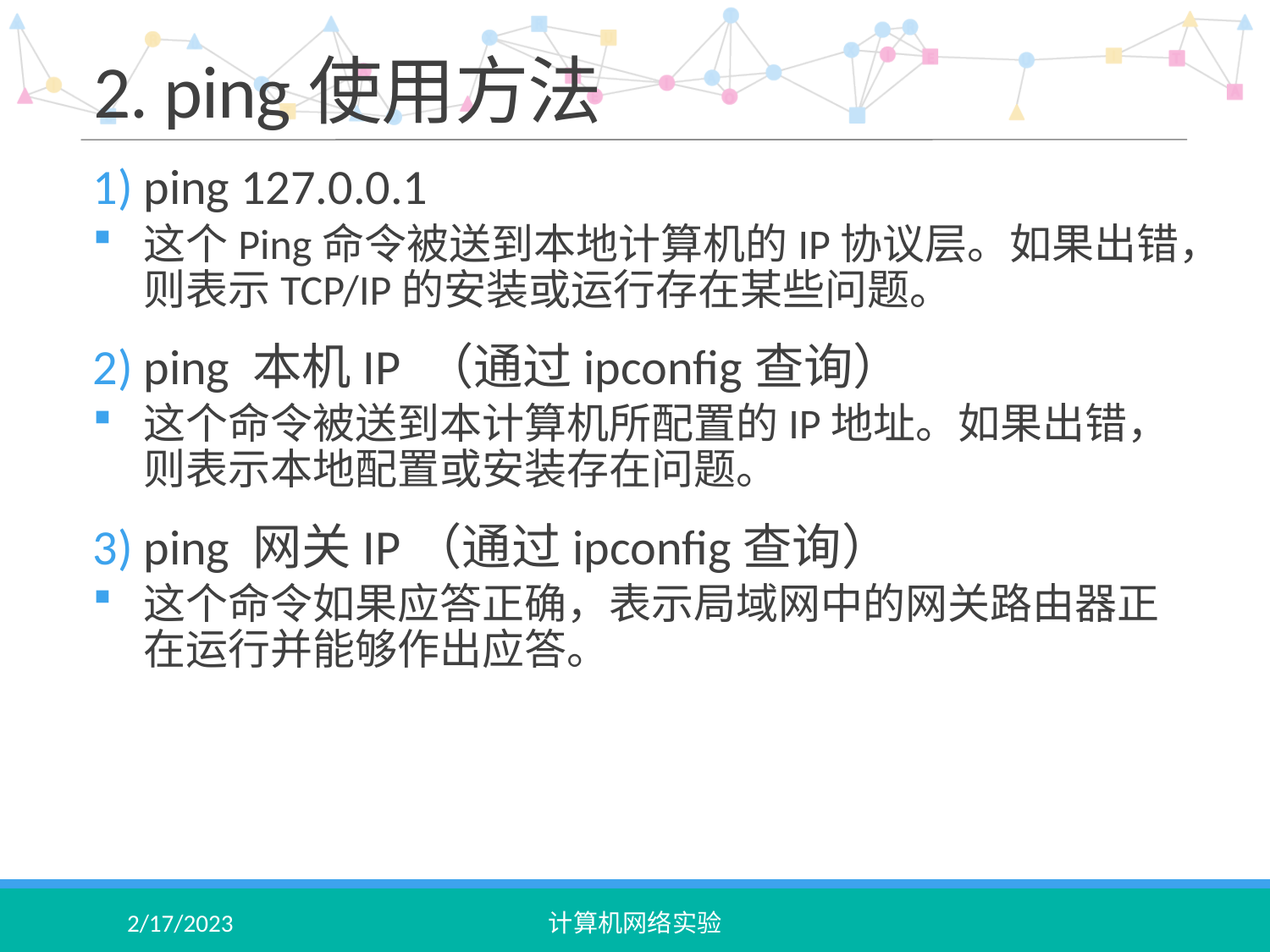

# 2. ping使用方法
ping 127.0.0.1
这个Ping命令被送到本地计算机的IP协议层。如果出错，则表示TCP/IP的安装或运行存在某些问题。
ping 本机IP （通过ipconfig查询）
这个命令被送到本计算机所配置的IP地址。如果出错，则表示本地配置或安装存在问题。
ping 网关IP（通过ipconfig查询）
这个命令如果应答正确，表示局域网中的网关路由器正在运行并能够作出应答。

2/17/2023
计算机网络实验
16